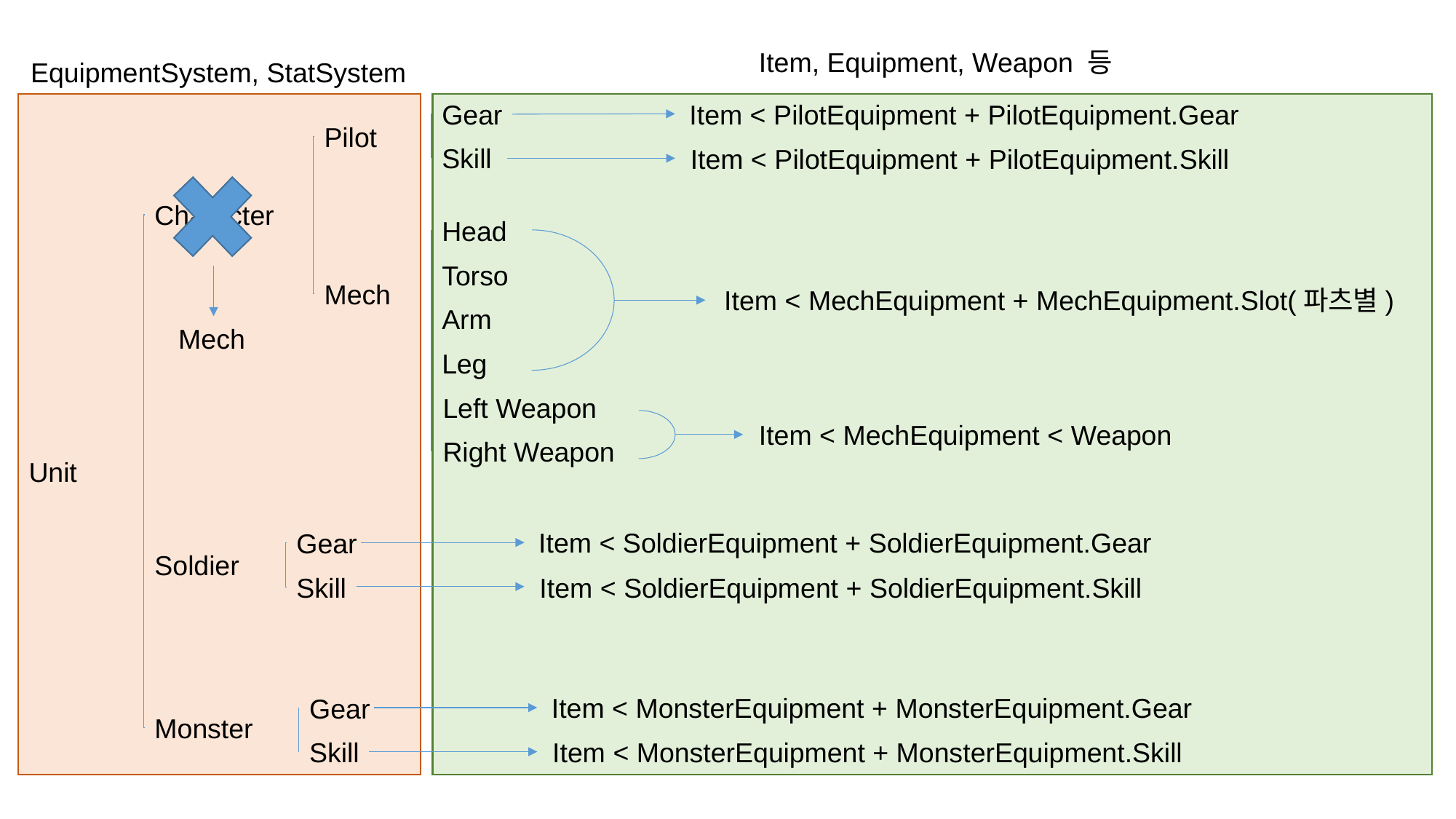

Item, Equipment, Weapon 등
EquipmentSystem, StatSystem
Gear
Item < PilotEquipment + PilotEquipment.Gear

Pilot
Skill
Item < PilotEquipment + PilotEquipment.Skill

Character
Head

Torso
Mech
Item < MechEquipment + MechEquipment.Slot(파츠별)
Arm
Mech
Leg
Left Weapon

Item < MechEquipment < Weapon
Right Weapon
Unit
Item < SoldierEquipment + SoldierEquipment.Gear
Gear
Soldier
Skill
Item < SoldierEquipment + SoldierEquipment.Skill
Item < MonsterEquipment + MonsterEquipment.Gear
Gear
Monster
Skill
Item < MonsterEquipment + MonsterEquipment.Skill